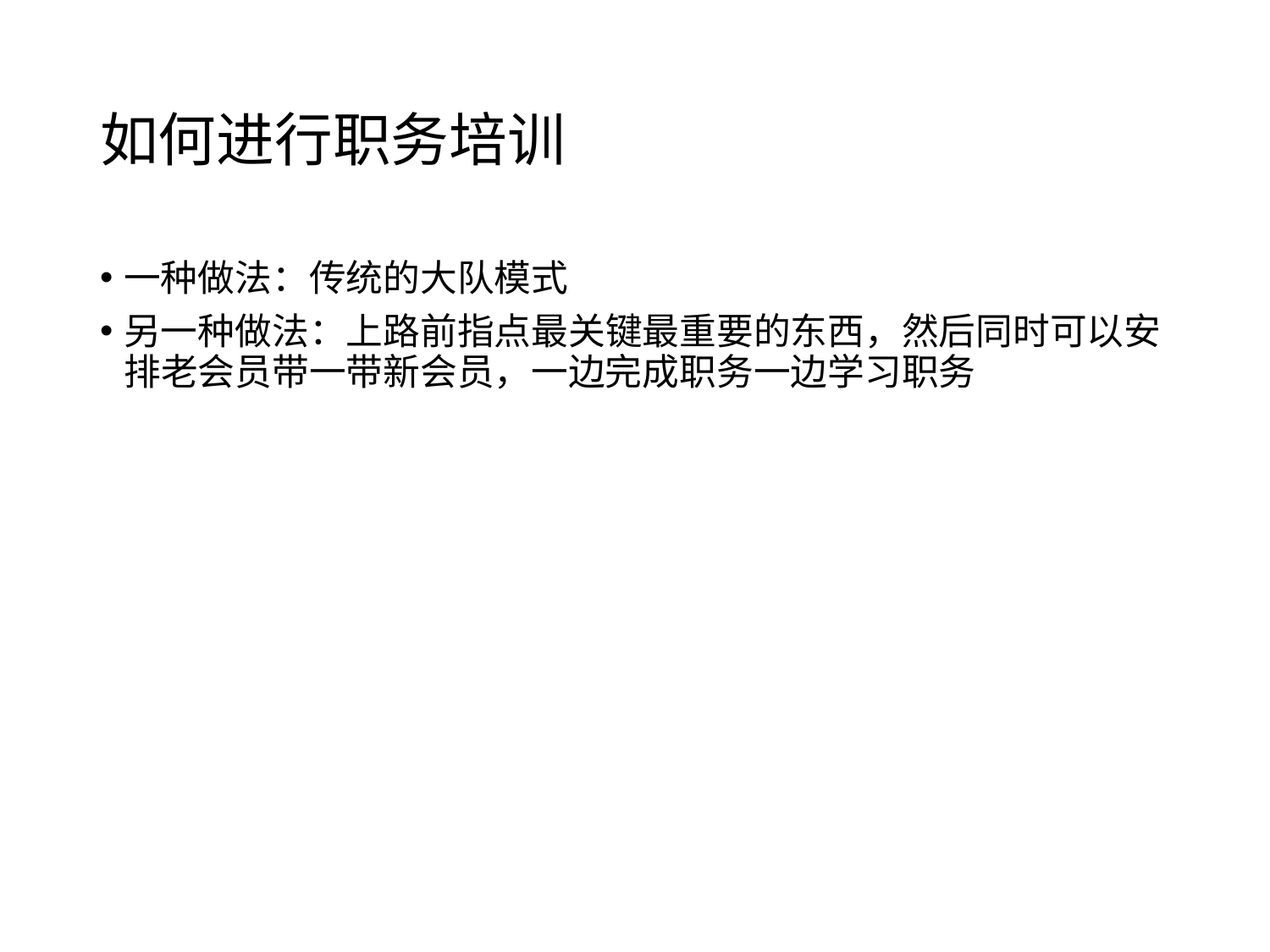

# 如何进行职务培训
一种做法：传统的大队模式
另一种做法：上路前指点最关键最重要的东西，然后同时可以安排老会员带一带新会员，一边完成职务一边学习职务